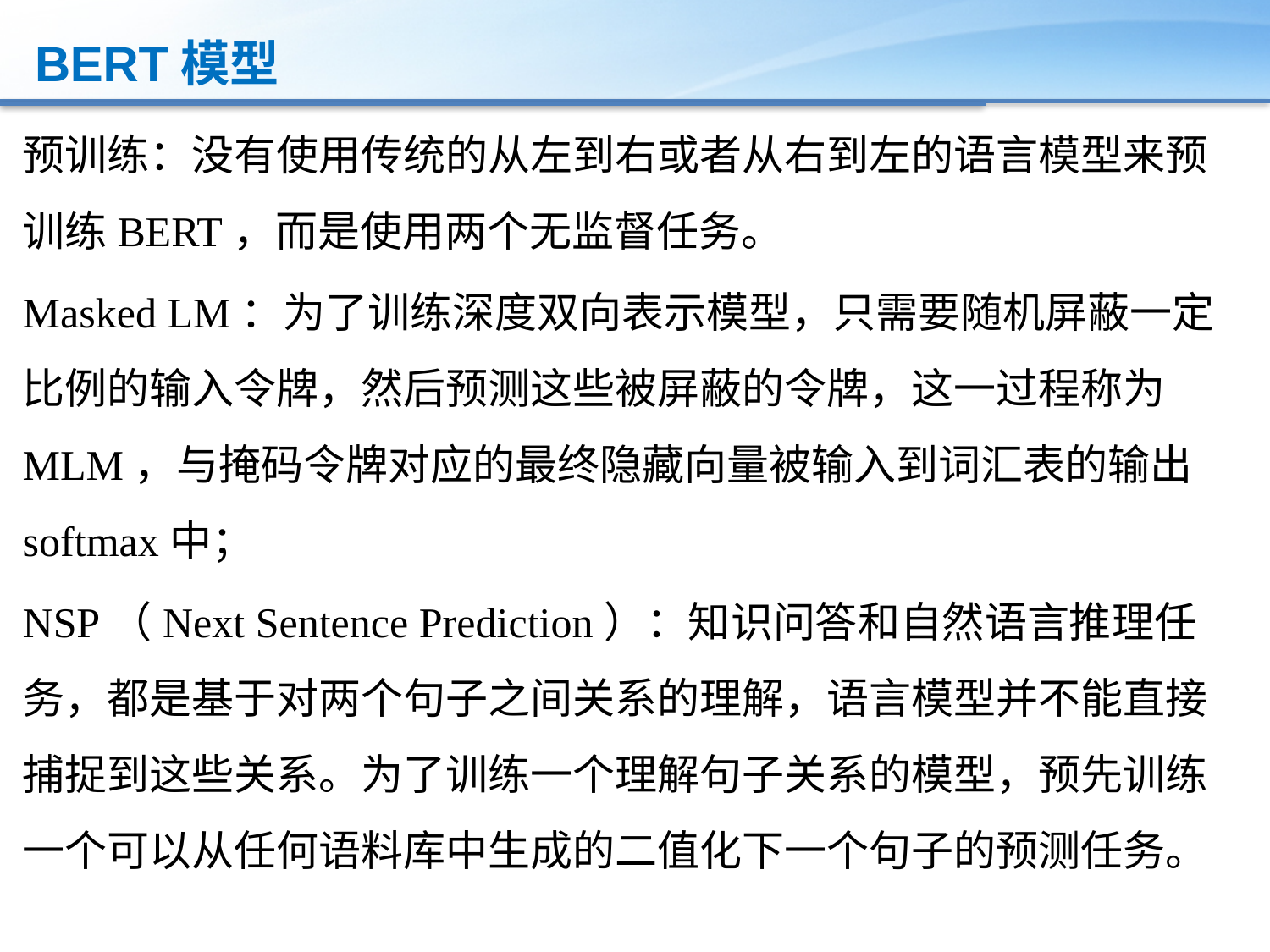

BERT模型
预训练：没有使用传统的从左到右或者从右到左的语言模型来预训练BERT，而是使用两个无监督任务。
Masked LM：为了训练深度双向表示模型，只需要随机屏蔽一定比例的输入令牌，然后预测这些被屏蔽的令牌，这一过程称为MLM，与掩码令牌对应的最终隐藏向量被输入到词汇表的输出softmax中；
NSP（Next Sentence Prediction）：知识问答和自然语言推理任务，都是基于对两个句子之间关系的理解，语言模型并不能直接捕捉到这些关系。为了训练一个理解句子关系的模型，预先训练一个可以从任何语料库中生成的二值化下一个句子的预测任务。